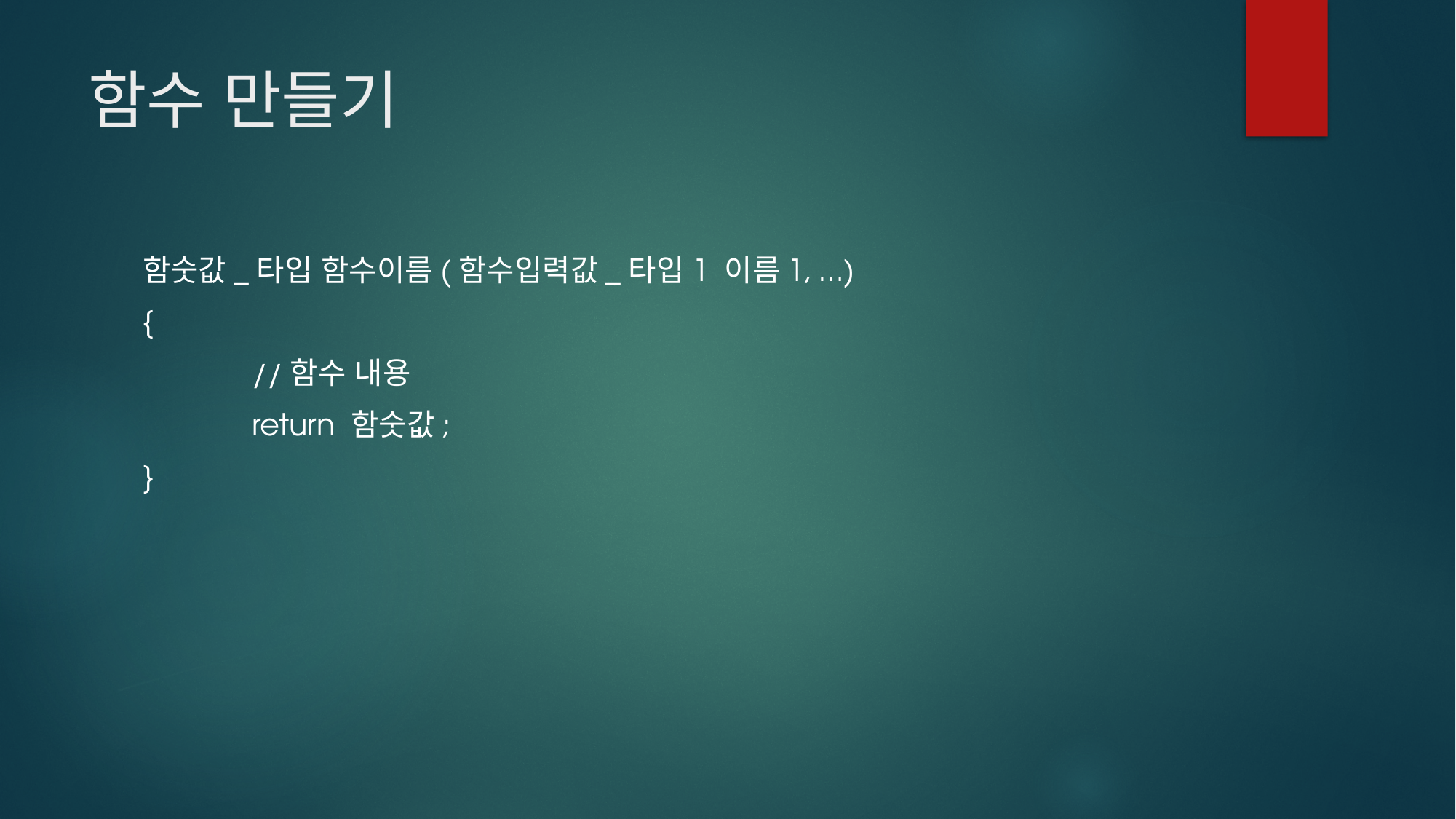

# 함수 만들기
함숫값_타입 함수이름(함수입력값_타입1 이름1, …)
{
	//함수 내용
	return 함숫값;
}